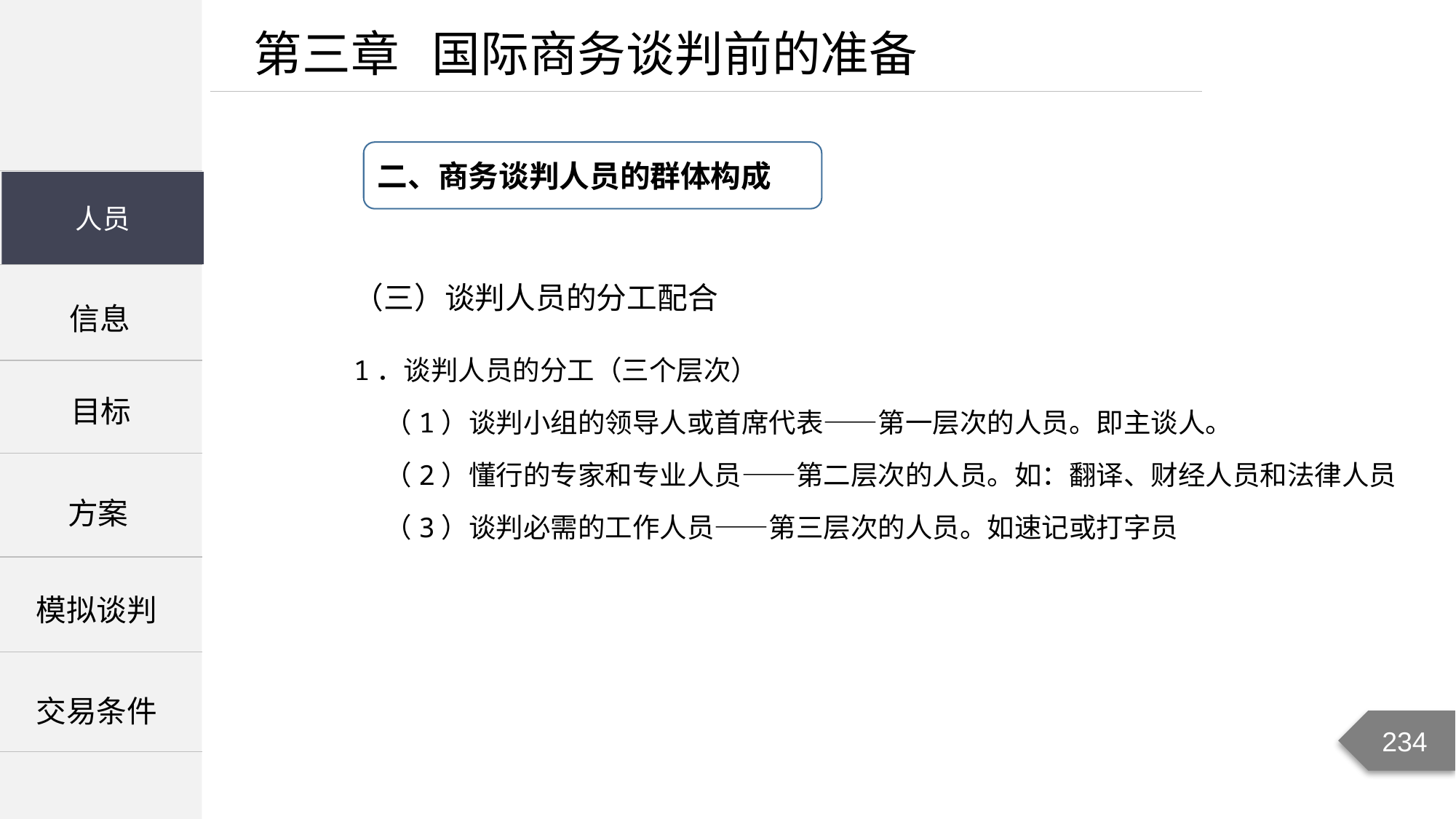

第三章   国际商务谈判前的准备
二、商务谈判人员的群体构成
|  |
| --- |
|  |
|  |
人员

人员
（三）谈判人员的分工配合
信息
1．谈判人员的分工（三个层次）
    （1）谈判小组的领导人或首席代表——第一层次的人员。即主谈人。
    （2）懂行的专家和专业人员——第二层次的人员。如：翻译、财经人员和法律人员
    （3）谈判必需的工作人员——第三层次的人员。如速记或打字员
目标
方案
模拟谈判
交易条件
234